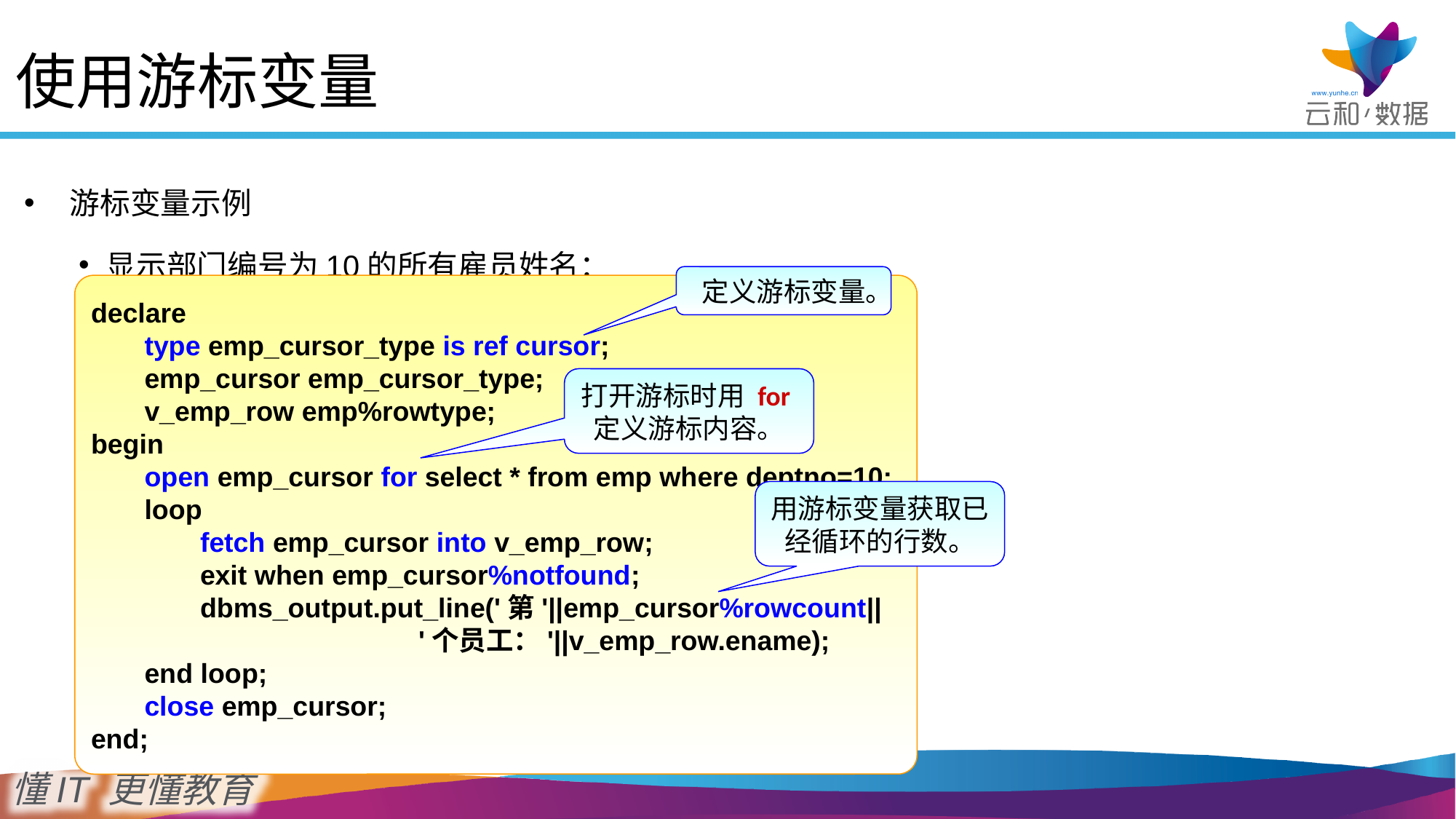

使用游标变量
游标变量示例
显示部门编号为10的所有雇员姓名：
定义游标变量。
declare
	type emp_cursor_type is ref cursor;
	emp_cursor emp_cursor_type;
	v_emp_row emp%rowtype;
begin
  	open emp_cursor for select * from emp where deptno=10;
  	loop
    		fetch emp_cursor into v_emp_row;
    		exit when emp_cursor%notfound;
    		dbms_output.put_line('第'||emp_cursor%rowcount||
				'个员工：'||v_emp_row.ename);
  	end loop;
  	close emp_cursor;
end;
打开游标时用 for定义游标内容。
用游标变量获取已经循环的行数。